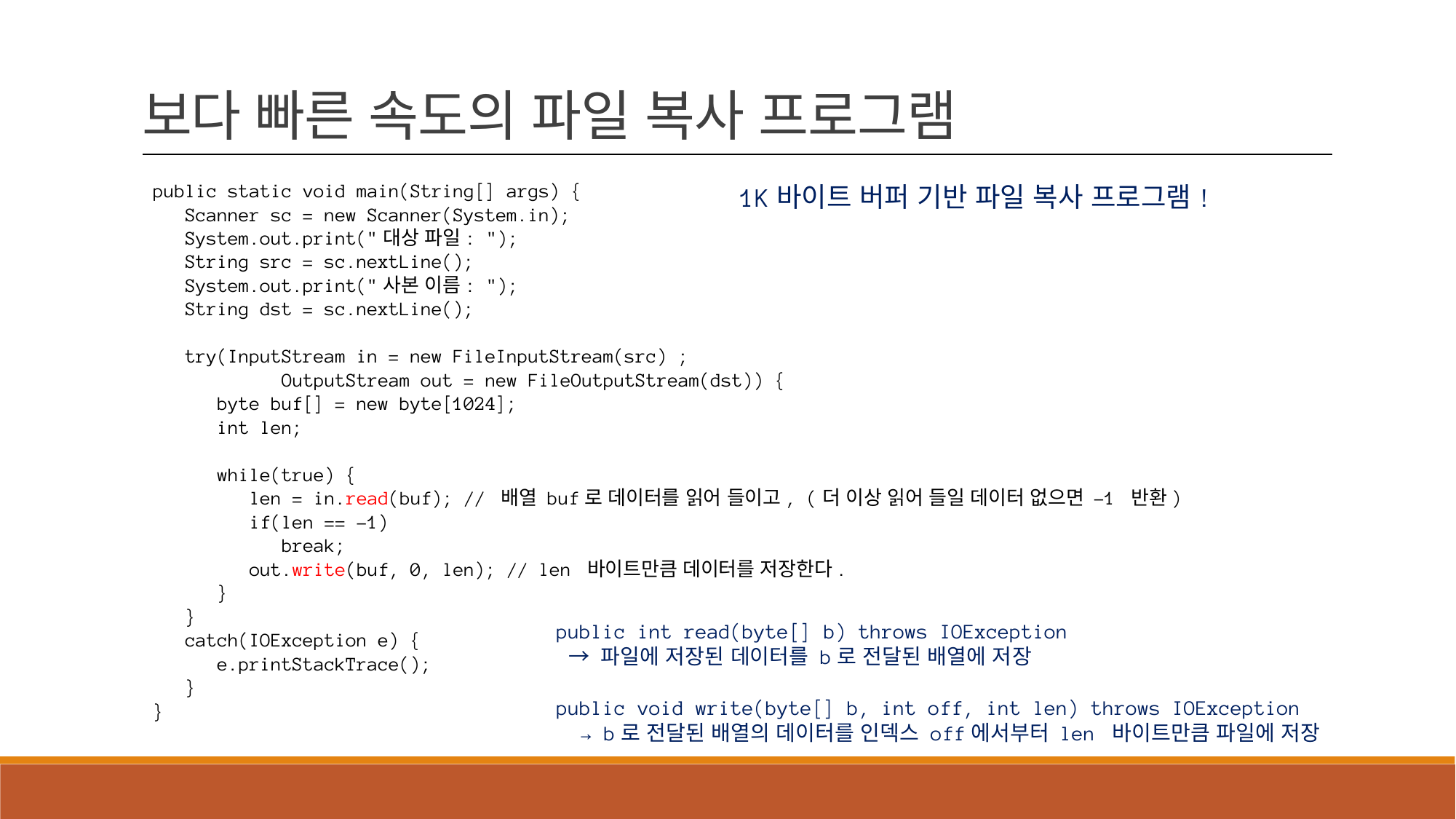

보다 빠른 속도의 파일 복사 프로그램
public static void main(String[] args) {
   Scanner sc = new Scanner(System.in);
   System.out.print("대상 파일: ");
   String src = sc.nextLine();
   System.out.print("사본 이름: ");
   String dst = sc.nextLine();

   try(InputStream in = new FileInputStream(src) ;
            OutputStream out = new FileOutputStream(dst)) {
      byte buf[] = new byte[1024];
      int len;

      while(true) {
         len = in.read(buf); // 배열 buf로 데이터를 읽어 들이고, (더 이상 읽어 들일 데이터 없으면 -1 반환)
         if(len == -1)
            break;
         out.write(buf, 0, len); // len 바이트만큼 데이터를 저장한다.
      }
   }
   catch(IOException e) {
      e.printStackTrace();
   }
}
1K바이트 버퍼 기반 파일 복사 프로그램!
public int read(byte[] b) throws IOException
  → 파일에 저장된 데이터를 b로 전달된 배열에 저장

public void write(byte[] b, int off, int len) throws IOException
  → b로 전달된 배열의 데이터를 인덱스 off에서부터 len 바이트만큼 파일에 저장